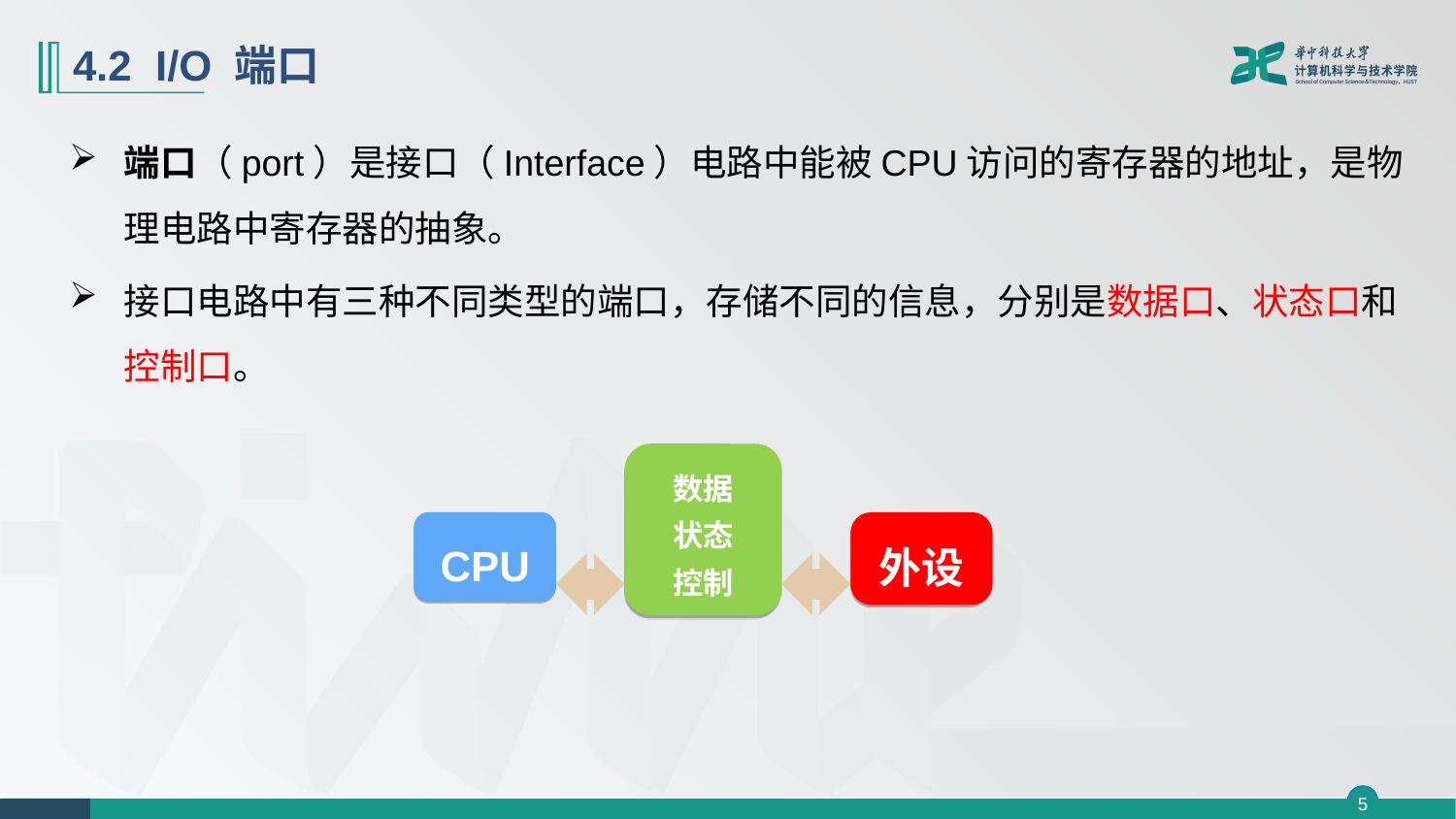

# 4.2  I/O 端口
端口（port）是接口（Interface）电路中能被CPU访问的寄存器的地址，是物理电路中寄存器的抽象。
接口电路中有三种不同类型的端口，存储不同的信息，分别是数据口、状态口和控制口。

数据
状态
控制
CPU
外设